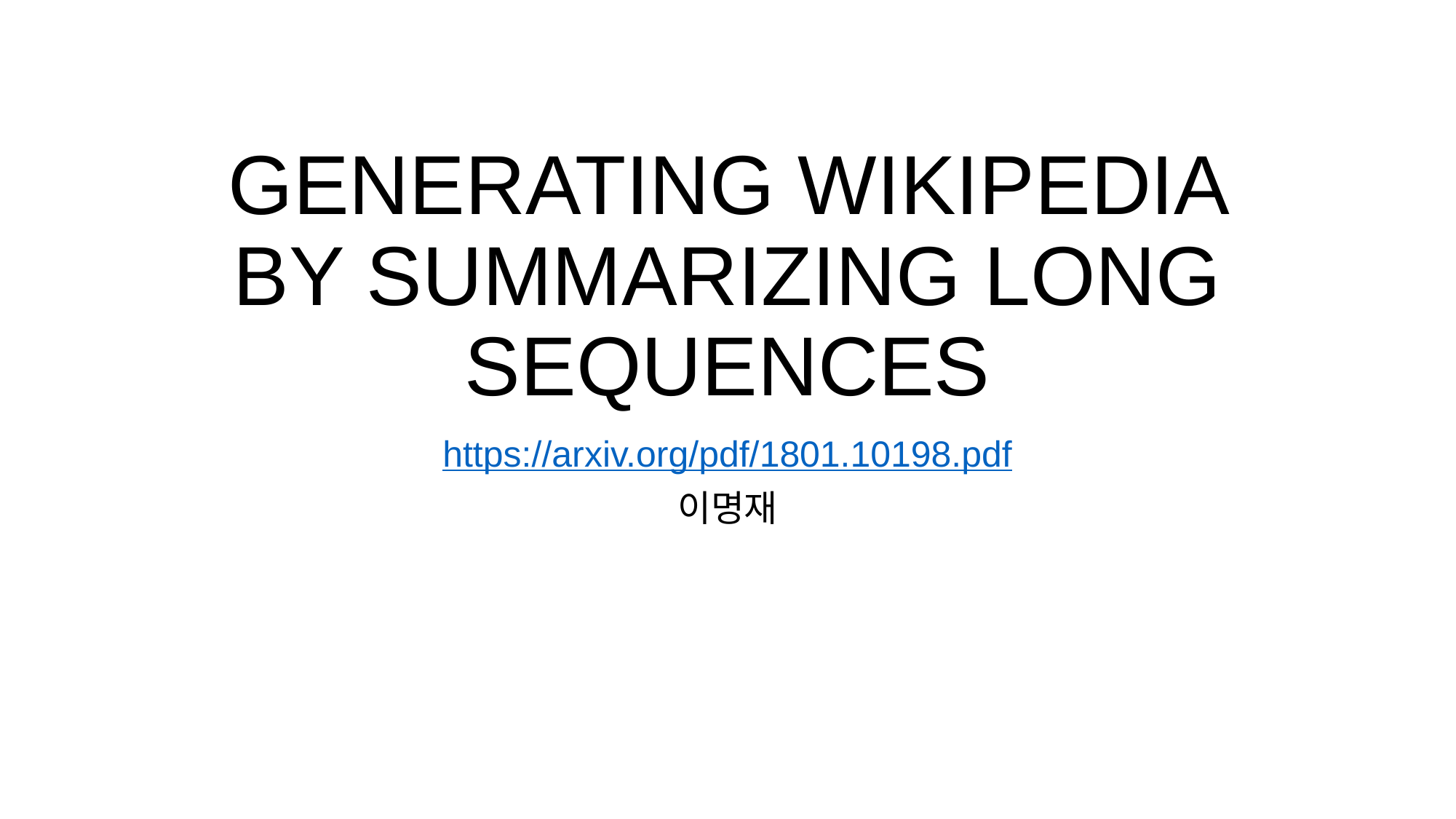

# GENERATING WIKIPEDIA BY SUMMARIZING LONG SEQUENCES
https://arxiv.org/pdf/1801.10198.pdf
이명재